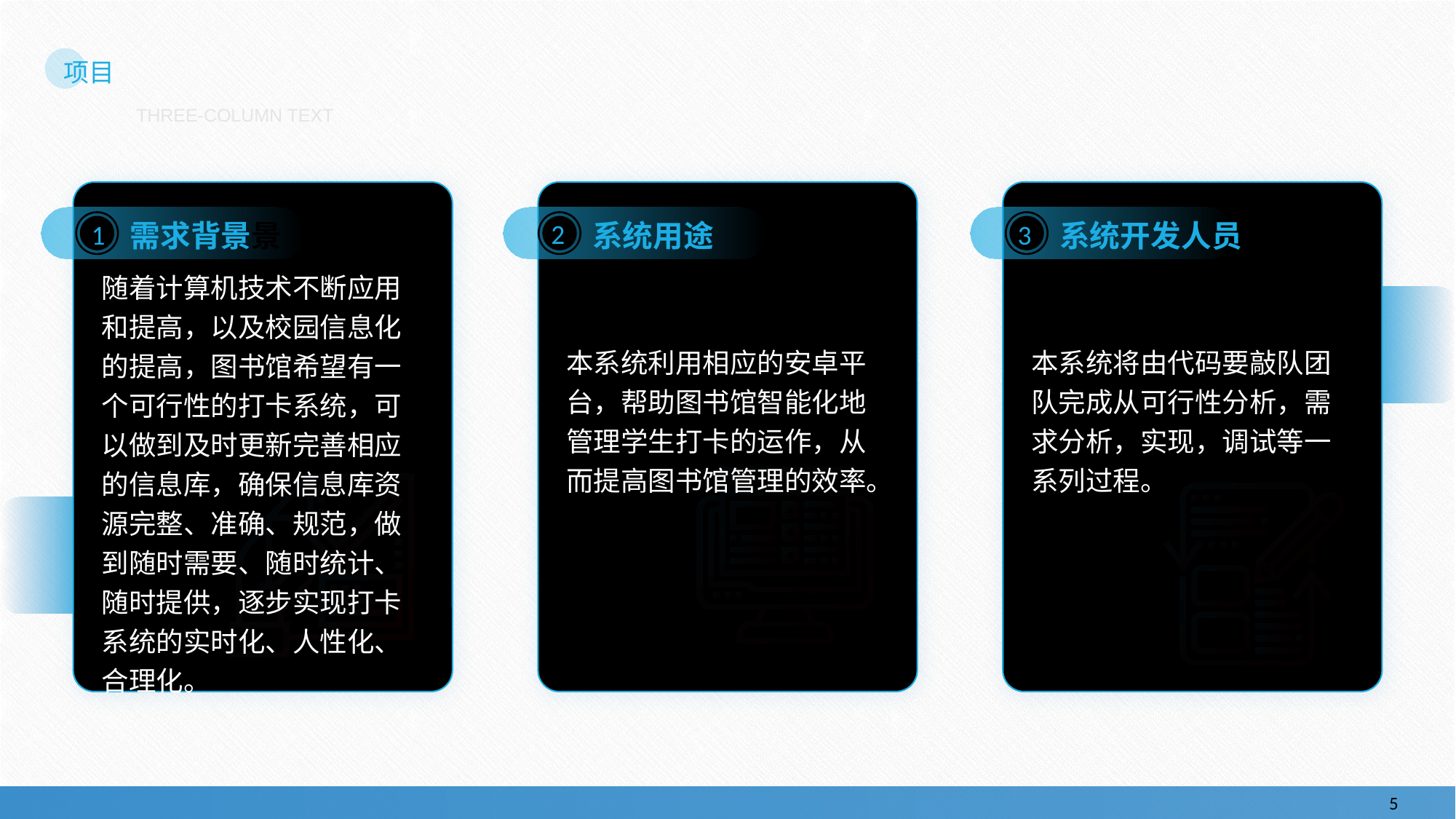

# 项目
THREE-COLUMN TEXT

需求背景景
系统用途
系统开发人员
2

1
3

随着计算机技术不断应用和提高，以及校园信息化的提高，图书馆希望有一个可行性的打卡系统，可以做到及时更新完善相应的信息库，确保信息库资源完整、准确、规范，做到随时需要、随时统计、随时提供，逐步实现打卡系统的实时化、人性化、合理化。

本系统利用相应的安卓平台，帮助图书馆智能化地管理学生打卡的运作，从而提高图书馆管理的效率。
本系统将由代码要敲队团队完成从可行性分析，需求分析，实现，调试等一系列过程。